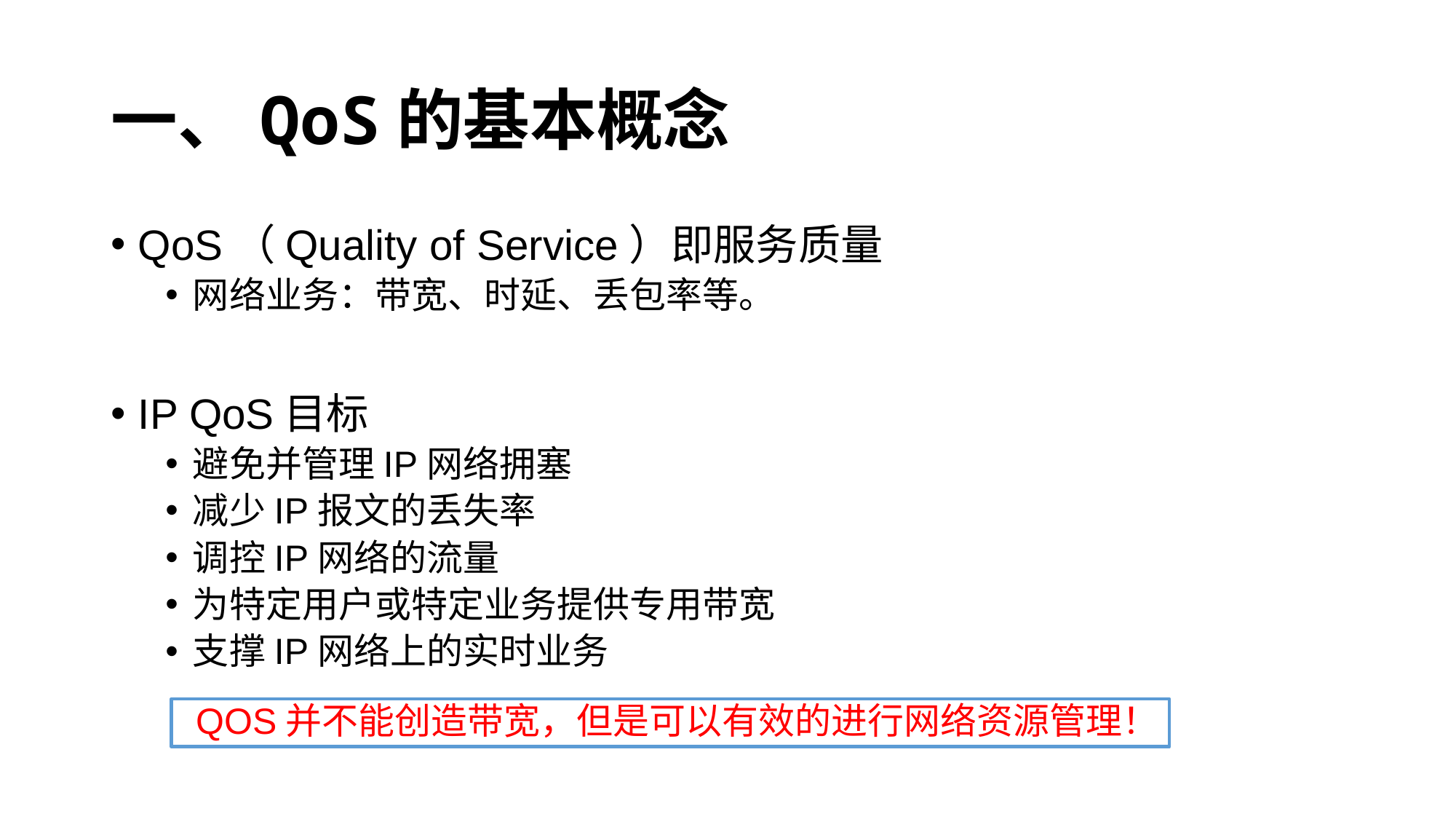

# 一、QoS的基本概念
QoS（Quality of Service）即服务质量
网络业务：带宽、时延、丢包率等。

IP QoS目标
避免并管理IP网络拥塞
减少IP报文的丢失率
调控IP网络的流量
为特定用户或特定业务提供专用带宽
支撑IP网络上的实时业务

QOS并不能创造带宽，但是可以有效的进行网络资源管理！